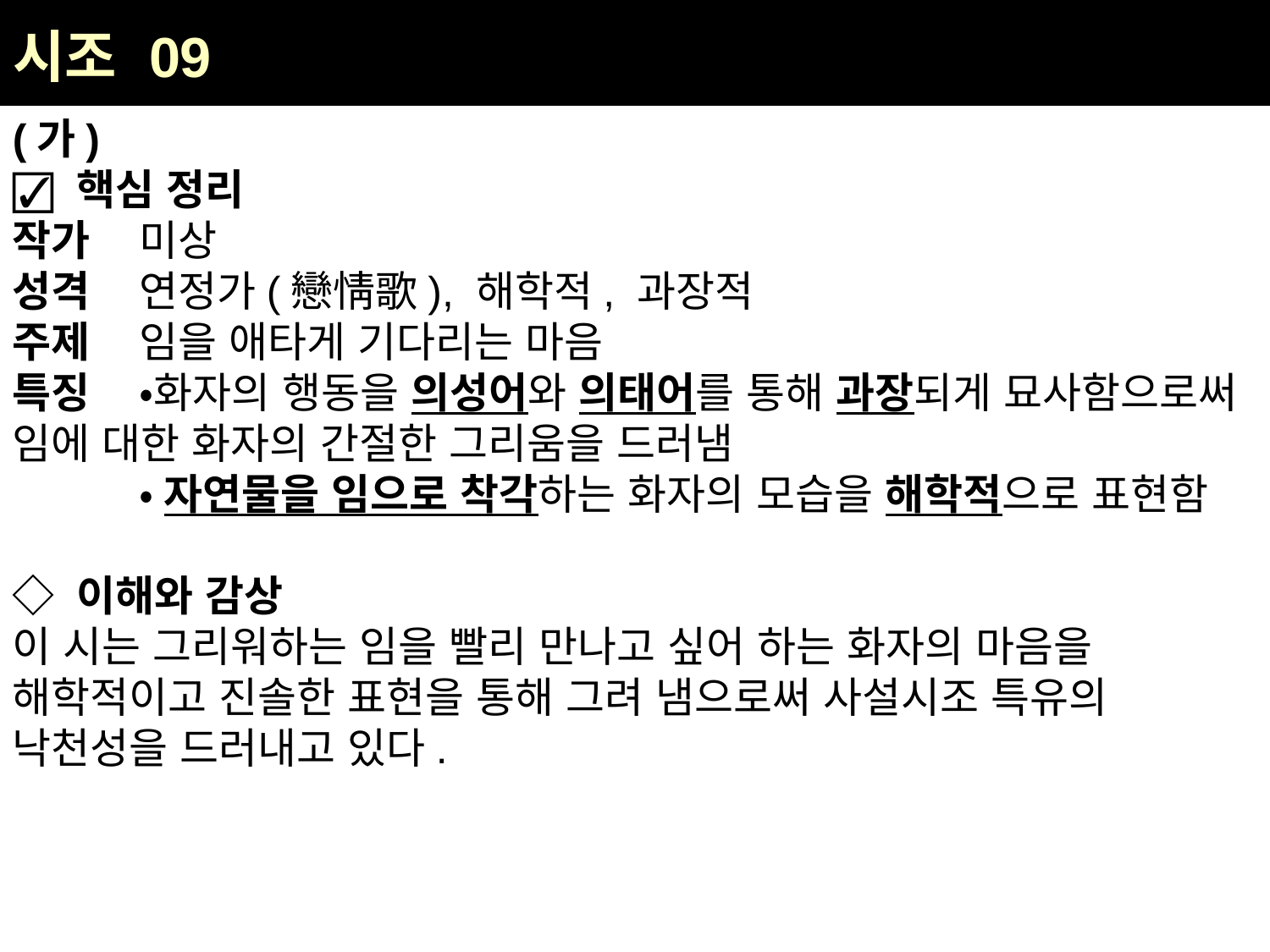

| 시조 09 |
| --- |
(가)
☑ 핵심 정리
작가	미상
성격	연정가(戀情歌), 해학적, 과장적
주제	임을 애타게 기다리는 마음
특징	•화자의 행동을 의성어와 의태어를 통해 과장되게 묘사함으로써 임에 대한 화자의 간절한 그리움을 드러냄
	•자연물을 임으로 착각하는 화자의 모습을 해학적으로 표현함

◇ 이해와 감상
이 시는 그리워하는 임을 빨리 만나고 싶어 하는 화자의 마음을 해학적이고 진솔한 표현을 통해 그려 냄으로써 사설시조 특유의 낙천성을 드러내고 있다.